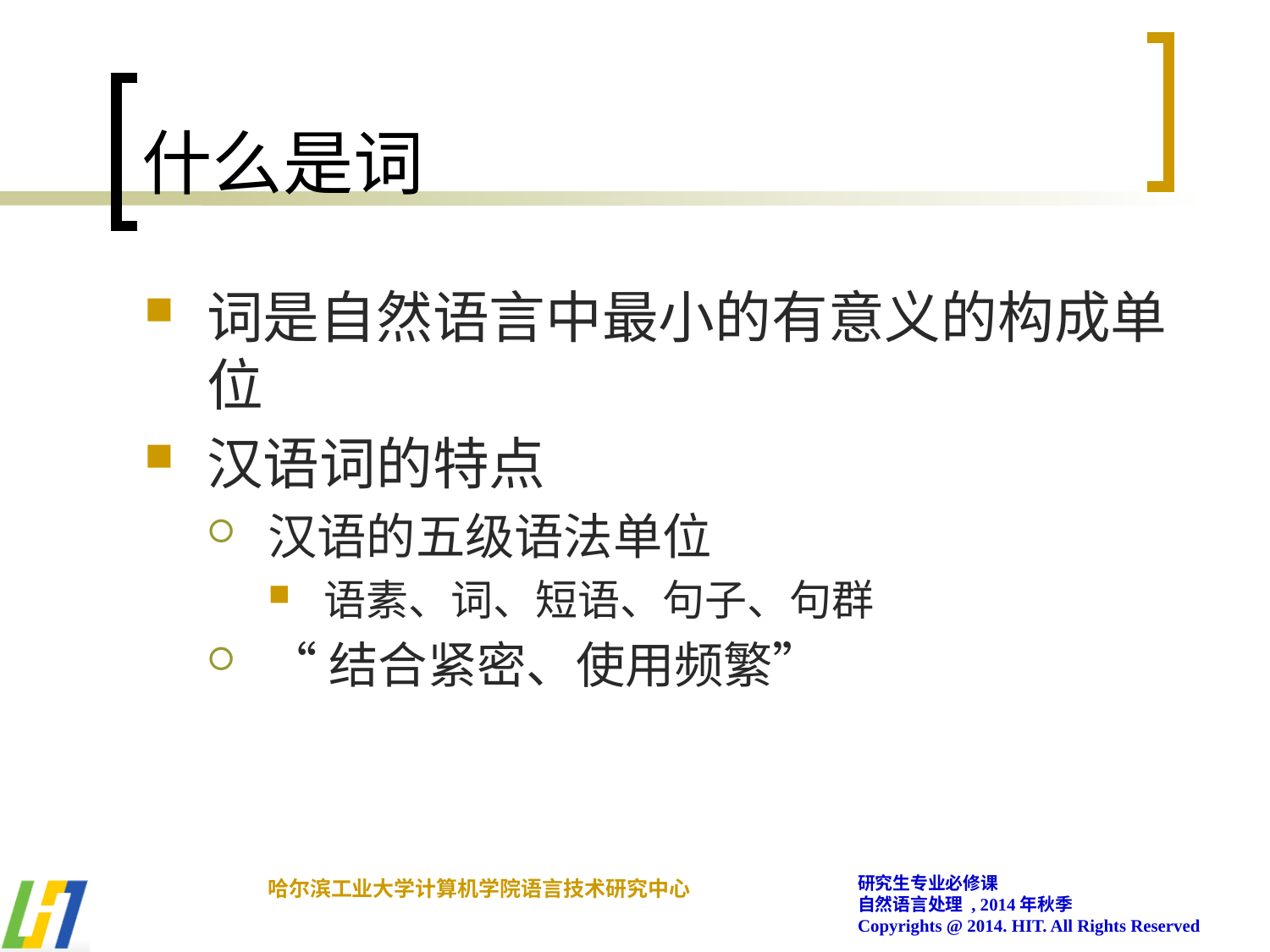

# 什么是词
词是自然语言中最小的有意义的构成单位
汉语词的特点
汉语的五级语法单位
语素、词、短语、句子、句群
“结合紧密、使用频繁”

研究生专业必修课
自然语言处理 , 2014年秋季
Copyrights @ 2014. HIT. All Rights Reserved
哈尔滨工业大学计算机学院语言技术研究中心